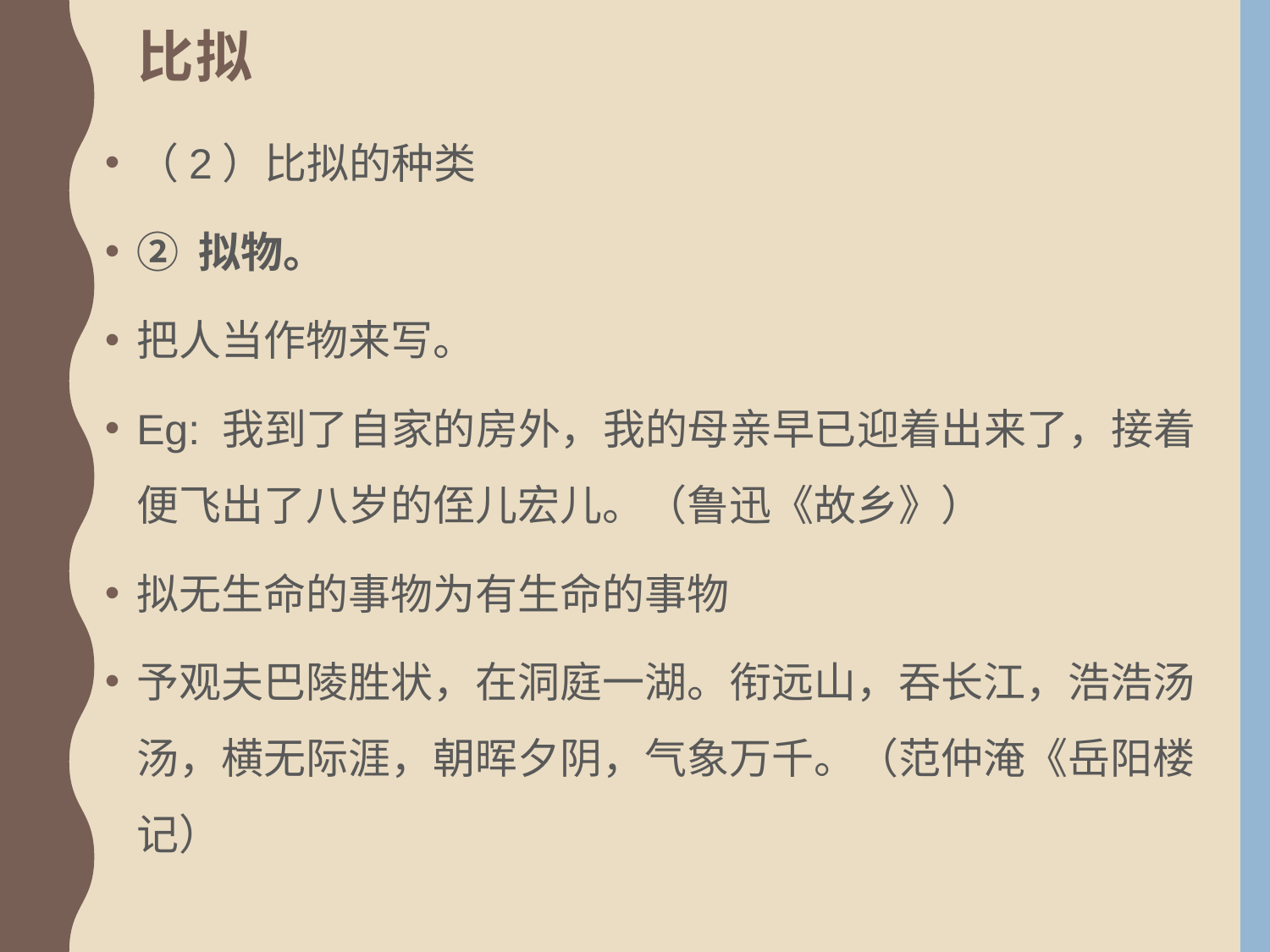

# 比拟
（2）比拟的种类
② 拟物。
把人当作物来写。
Eg: 我到了自家的房外，我的母亲早已迎着出来了，接着便飞出了八岁的侄儿宏儿。（鲁迅《故乡》）
拟无生命的事物为有生命的事物
予观夫巴陵胜状，在洞庭一湖。衔远山，吞长江，浩浩汤汤，横无际涯，朝晖夕阴，气象万千。（范仲淹《岳阳楼记）